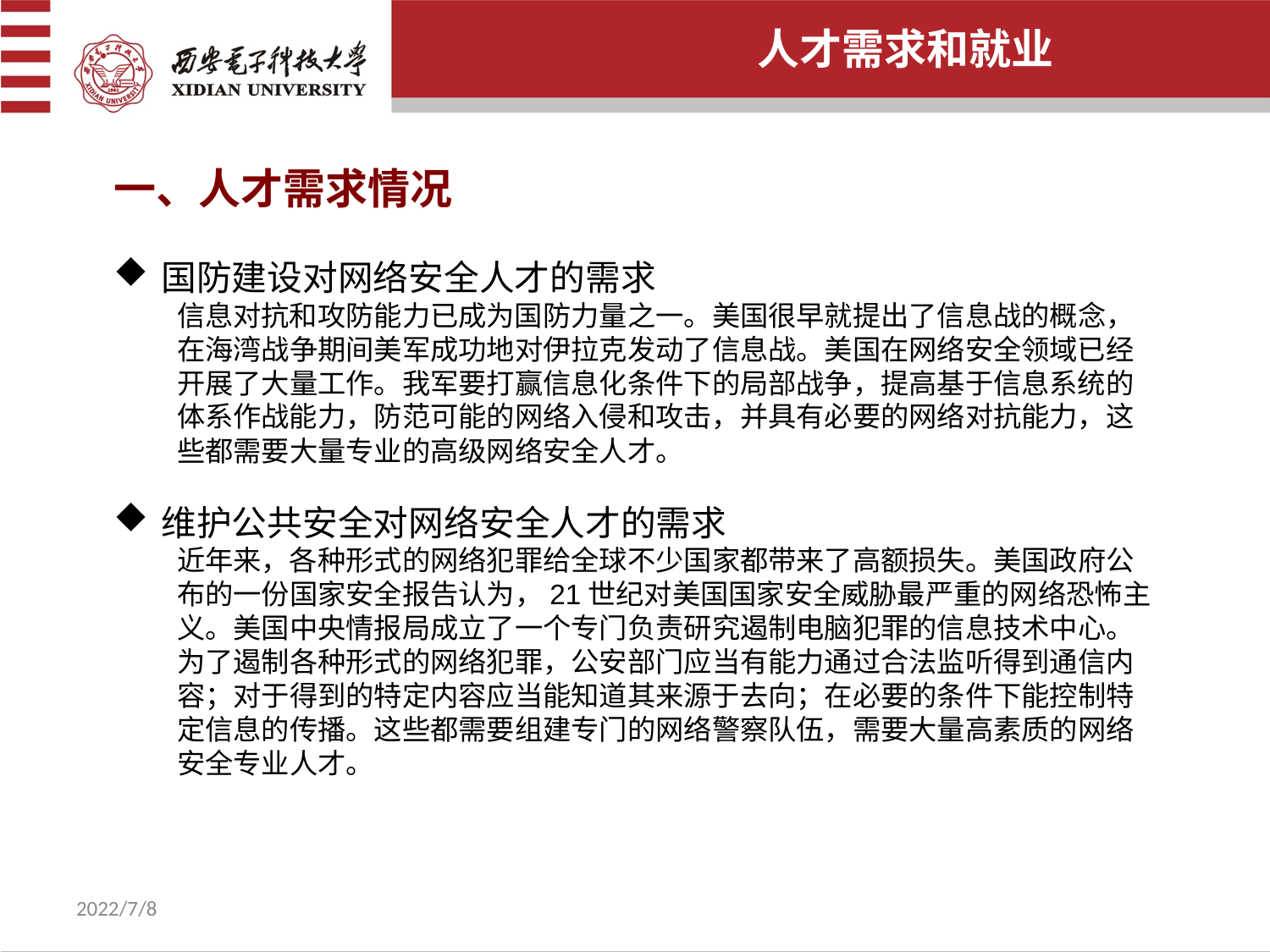

人才需求和就业
一、人才需求情况

国防建设对网络安全人才的需求
信息对抗和攻防能力已成为国防力量之一。美国很早就提出了信息战的概念，在海湾战争期间美军成功地对伊拉克发动了信息战。美国在网络安全领域已经开展了大量工作。我军要打赢信息化条件下的局部战争，提高基于信息系统的体系作战能力，防范可能的网络入侵和攻击，并具有必要的网络对抗能力，这些都需要大量专业的高级网络安全人才。

维护公共安全对网络安全人才的需求
近年来，各种形式的网络犯罪给全球不少国家都带来了高额损失。美国政府公布的一份国家安全报告认为，21世纪对美国国家安全威胁最严重的网络恐怖主义。美国中央情报局成立了一个专门负责研究遏制电脑犯罪的信息技术中心。为了遏制各种形式的网络犯罪，公安部门应当有能力通过合法监听得到通信内容；对于得到的特定内容应当能知道其来源于去向；在必要的条件下能控制特定信息的传播。这些都需要组建专门的网络警察队伍，需要大量高素质的网络安全专业人才。

2022/7/8